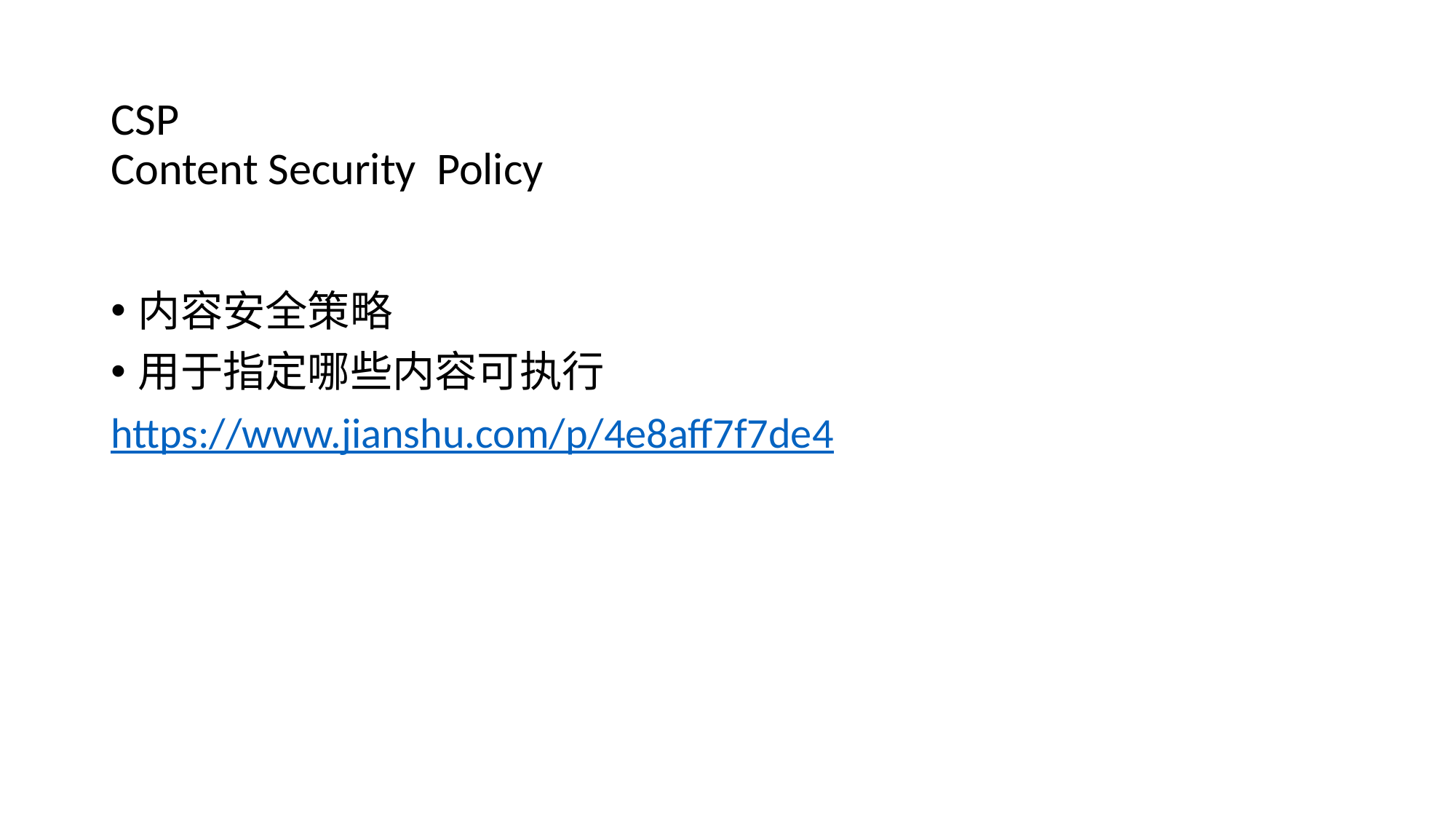

# CSP Content Security  Policy

内容安全策略
用于指定哪些内容可执行
https://www.jianshu.com/p/4e8aff7f7de4